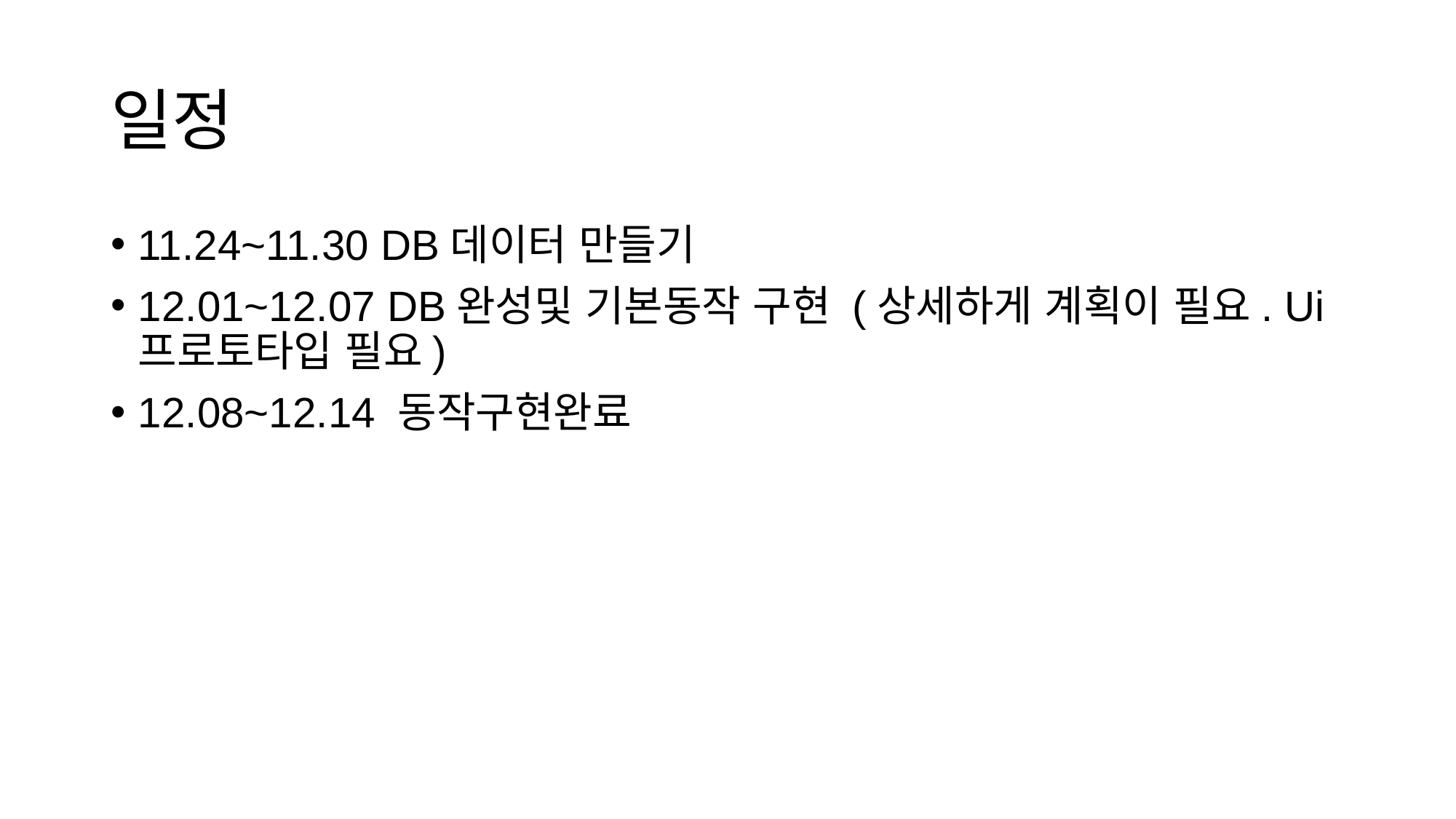

# 일정
11.24~11.30 DB데이터 만들기
12.01~12.07 DB완성및 기본동작 구현 (상세하게 계획이 필요. Ui프로토타입 필요)
12.08~12.14 동작구현완료